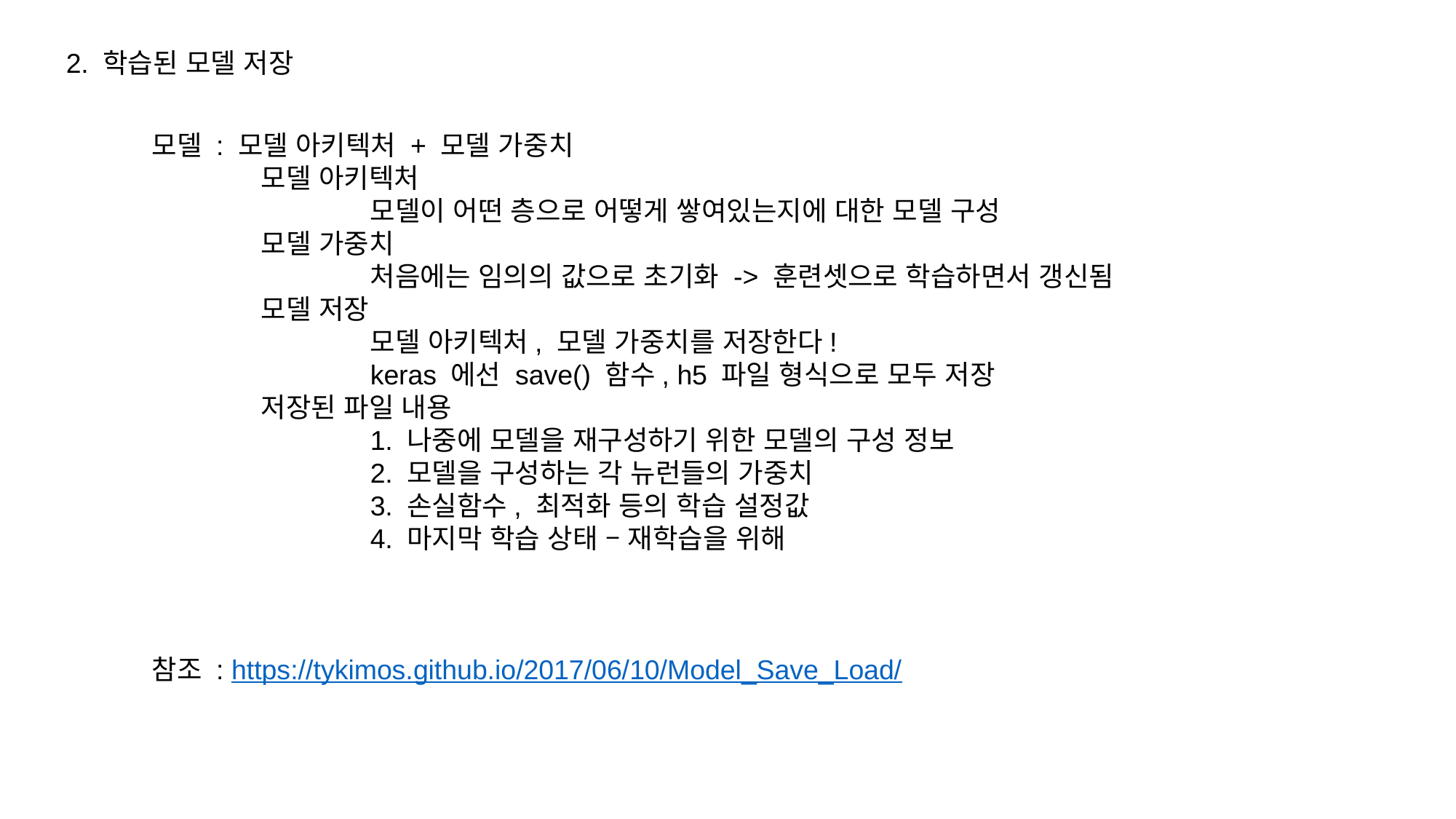

2. 학습된 모델 저장
모델 : 모델 아키텍처 + 모델 가중치
	모델 아키텍처
		모델이 어떤 층으로 어떻게 쌓여있는지에 대한 모델 구성
	모델 가중치
		처음에는 임의의 값으로 초기화 -> 훈련셋으로 학습하면서 갱신됨
	모델 저장
		모델 아키텍처, 모델 가중치를 저장한다!
		keras 에선 save() 함수, h5 파일 형식으로 모두 저장
	저장된 파일 내용
		1. 나중에 모델을 재구성하기 위한 모델의 구성 정보
		2. 모델을 구성하는 각 뉴런들의 가중치
		3. 손실함수, 최적화 등의 학습 설정값
		4. 마지막 학습 상태 – 재학습을 위해

참조 : https://tykimos.github.io/2017/06/10/Model_Save_Load/